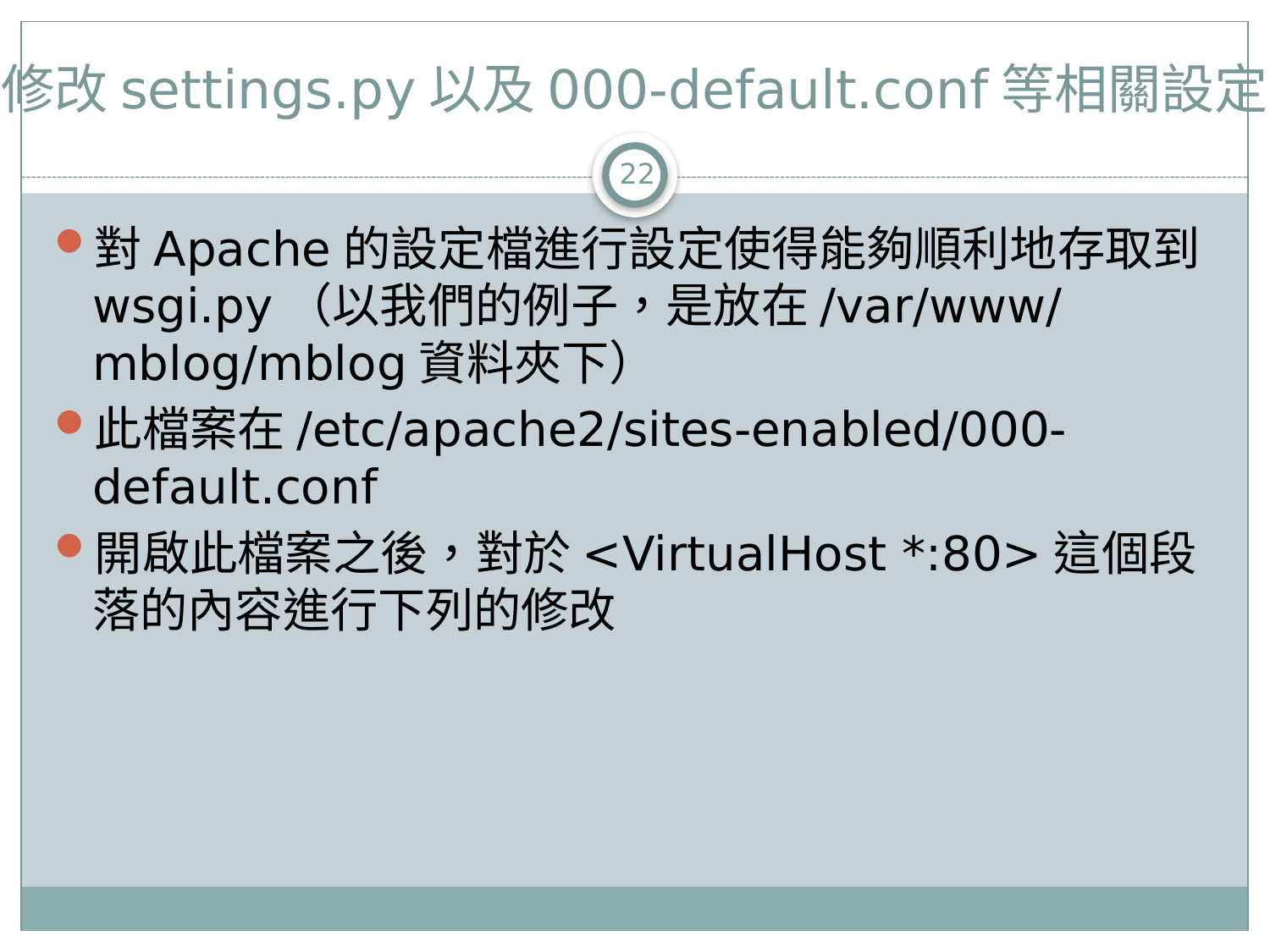

# 修改settings.py以及000-default.conf等相關設定
22
對Apache的設定檔進行設定使得能夠順利地存取到wsgi.py（以我們的例子，是放在/var/www/mblog/mblog資料夾下）
此檔案在/etc/apache2/sites-enabled/000-default.conf
開啟此檔案之後，對於<VirtualHost *:80>這個段落的內容進行下列的修改